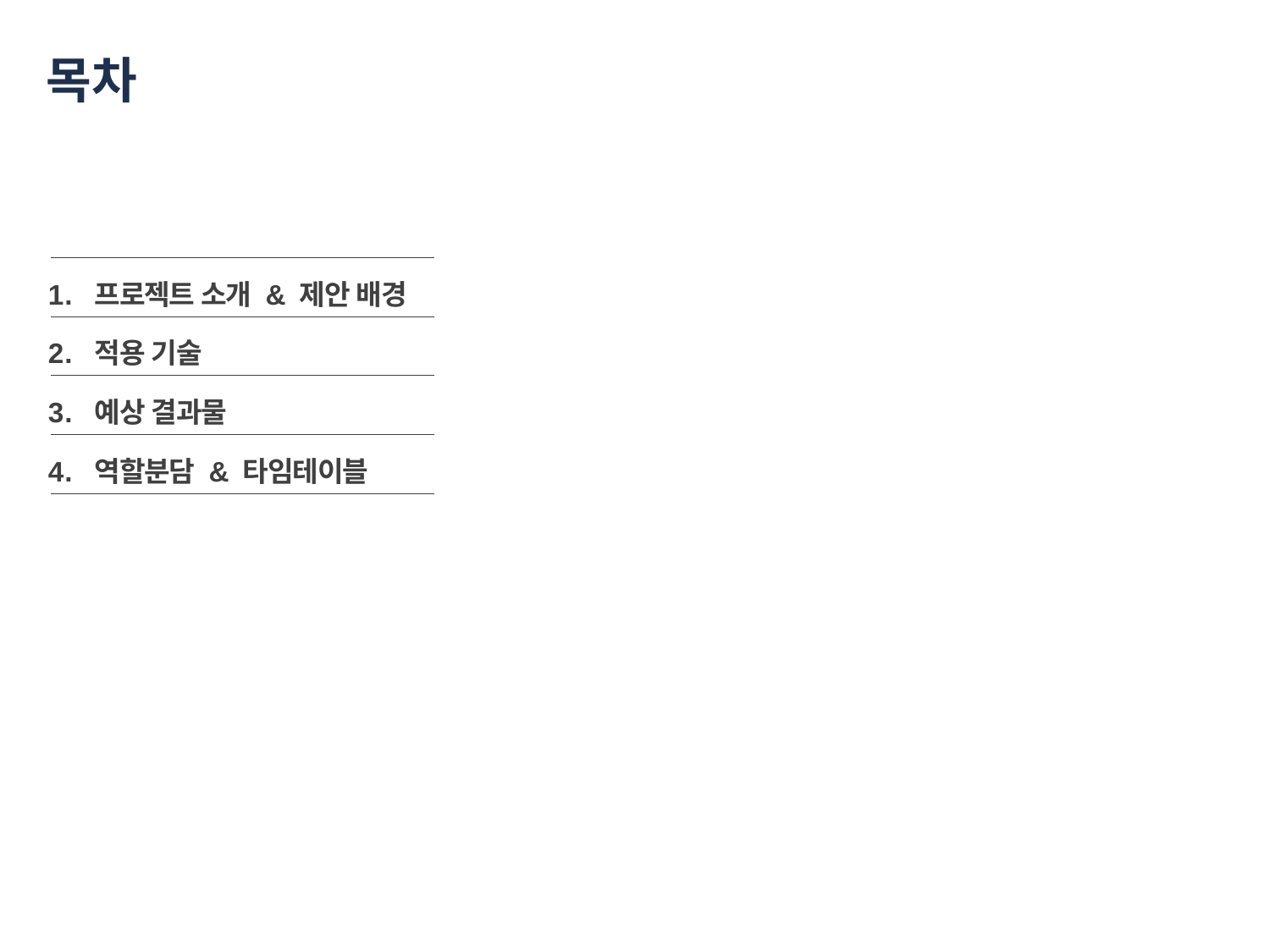

# 목차
프로젝트 소개 & 제안 배경
적용 기술
예상 결과물
역할분담 & 타임테이블